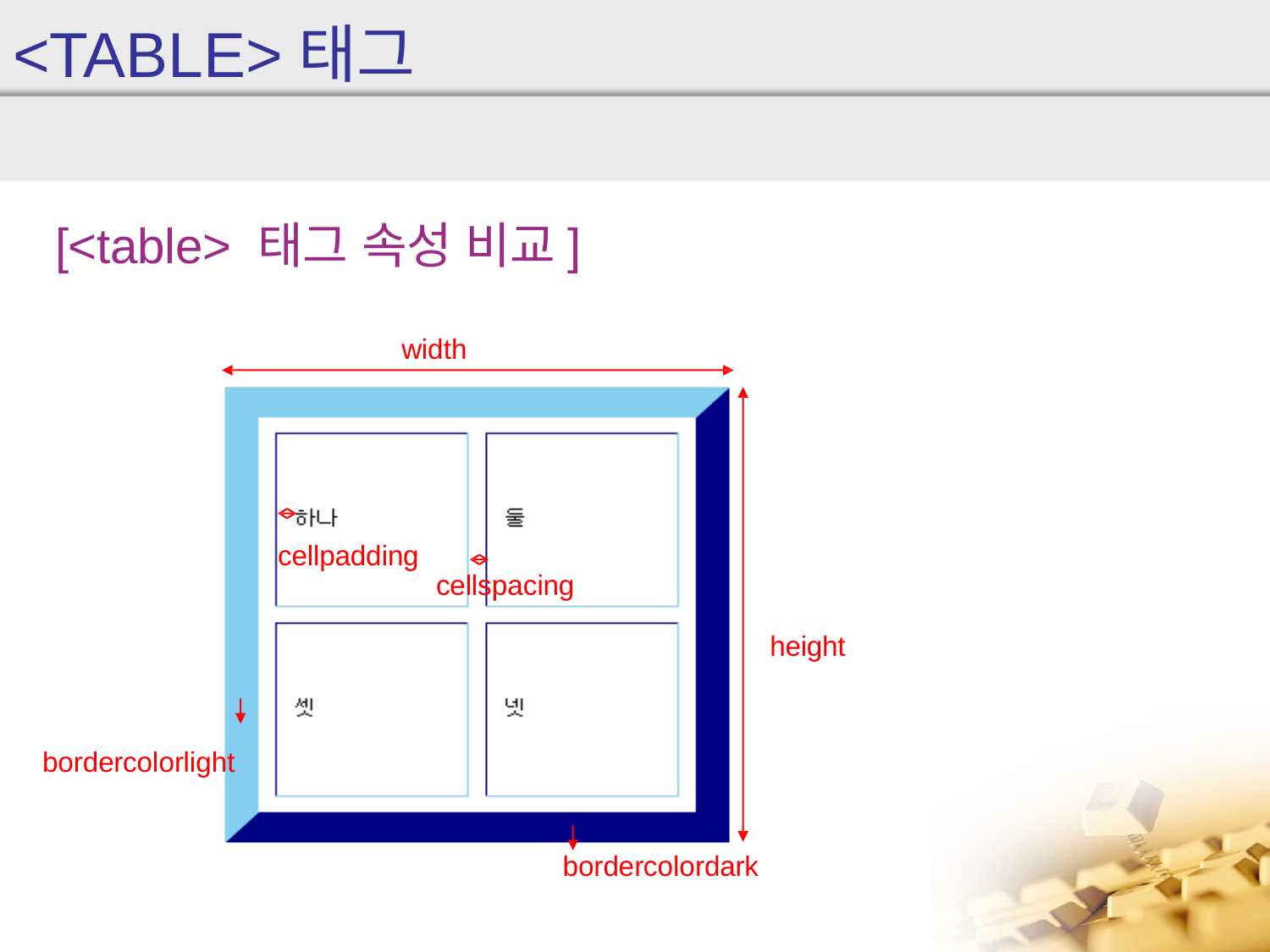

# <TABLE>태그
[<table> 태그 속성 비교]
width

cellpadding
cellspacing

height

bordercolorlight

bordercolordark